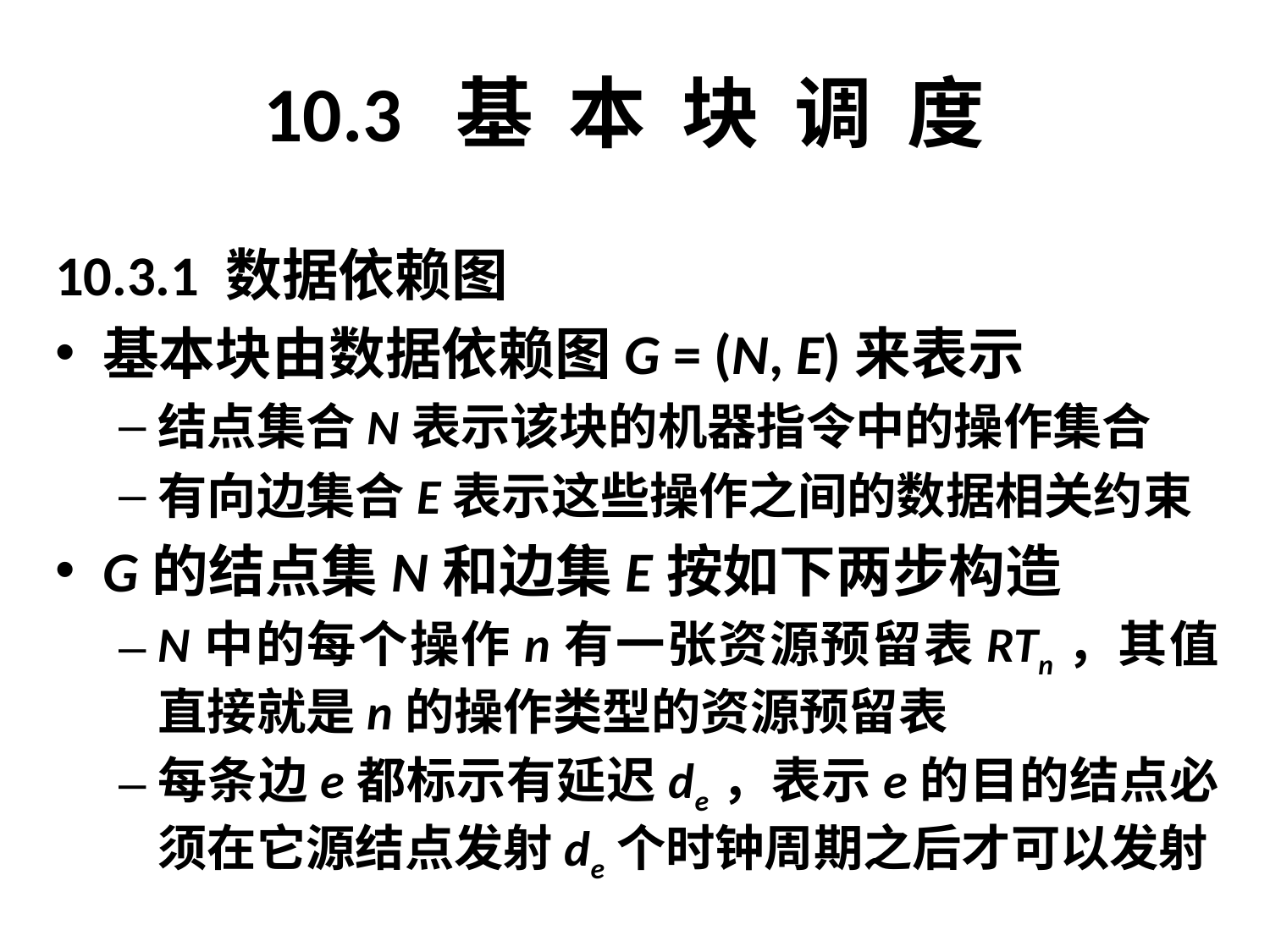

# 10.3  基  本  块  调  度
10.3.1 数据依赖图
基本块由数据依赖图G = (N, E)来表示
结点集合N表示该块的机器指令中的操作集合
有向边集合E表示这些操作之间的数据相关约束
G的结点集N和边集E按如下两步构造
N中的每个操作n有一张资源预留表RTn，其值直接就是n的操作类型的资源预留表
每条边e都标示有延迟de，表示e的目的结点必须在它源结点发射de个时钟周期之后才可以发射